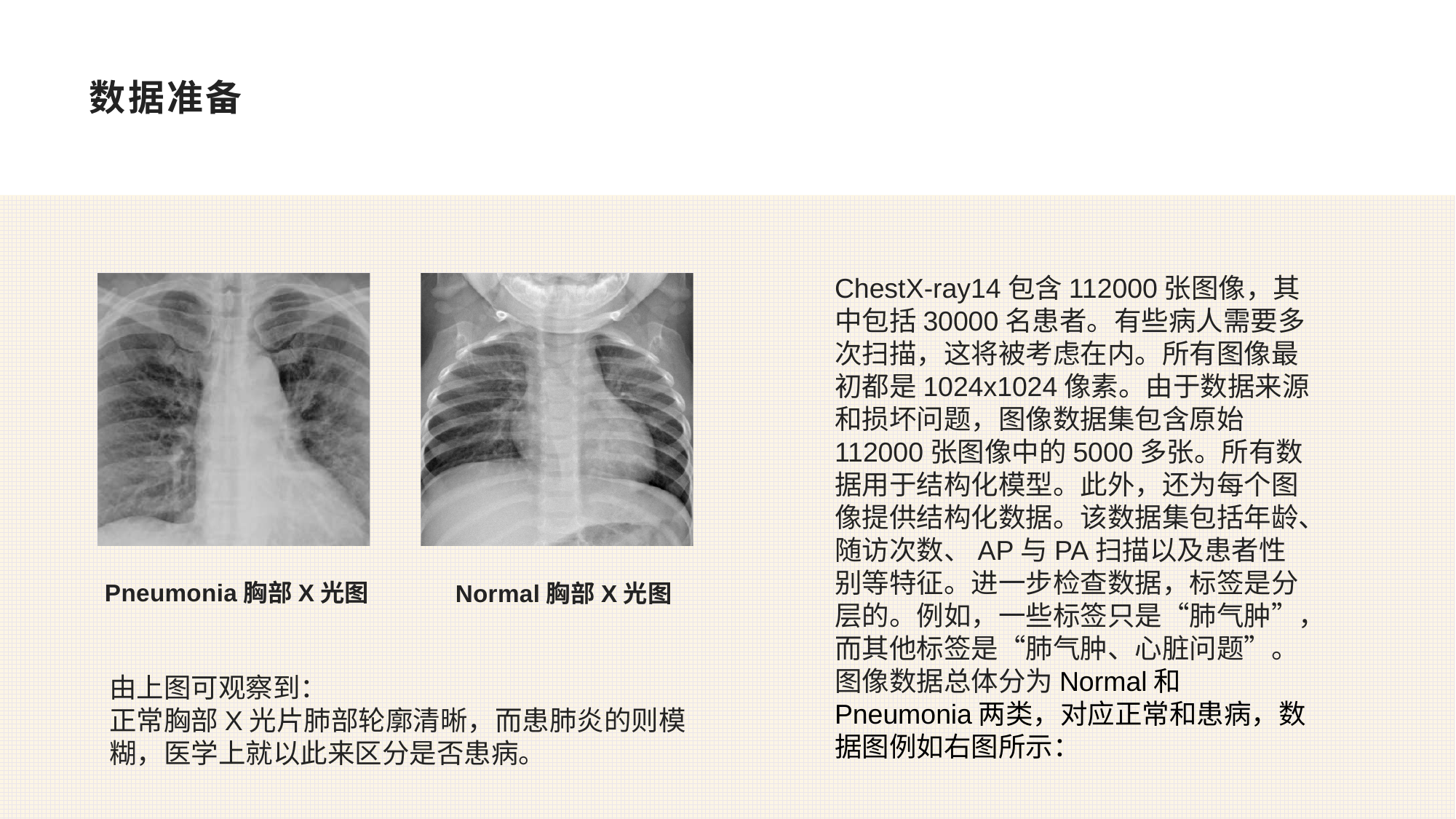

# 数据准备
Pneumonia胸部X光图
 Normal胸部X光图
ChestX-ray14包含112000张图像，其中包括30000名患者。有些病人需要多次扫描，这将被考虑在内。所有图像最初都是1024x1024像素。由于数据来源和损坏问题，图像数据集包含原始112000张图像中的5000多张。所有数据用于结构化模型。此外，还为每个图像提供结构化数据。该数据集包括年龄、随访次数、AP与PA扫描以及患者性别等特征。进一步检查数据，标签是分层的。例如，一些标签只是“肺气肿”，而其他标签是“肺气肿、心脏问题”。 图像数据总体分为Normal和Pneumonia两类，对应正常和患病，数据图例如右图所示：

由上图可观察到：
正常胸部X光片肺部轮廓清晰，而患肺炎的则模糊，医学上就以此来区分是否患病。